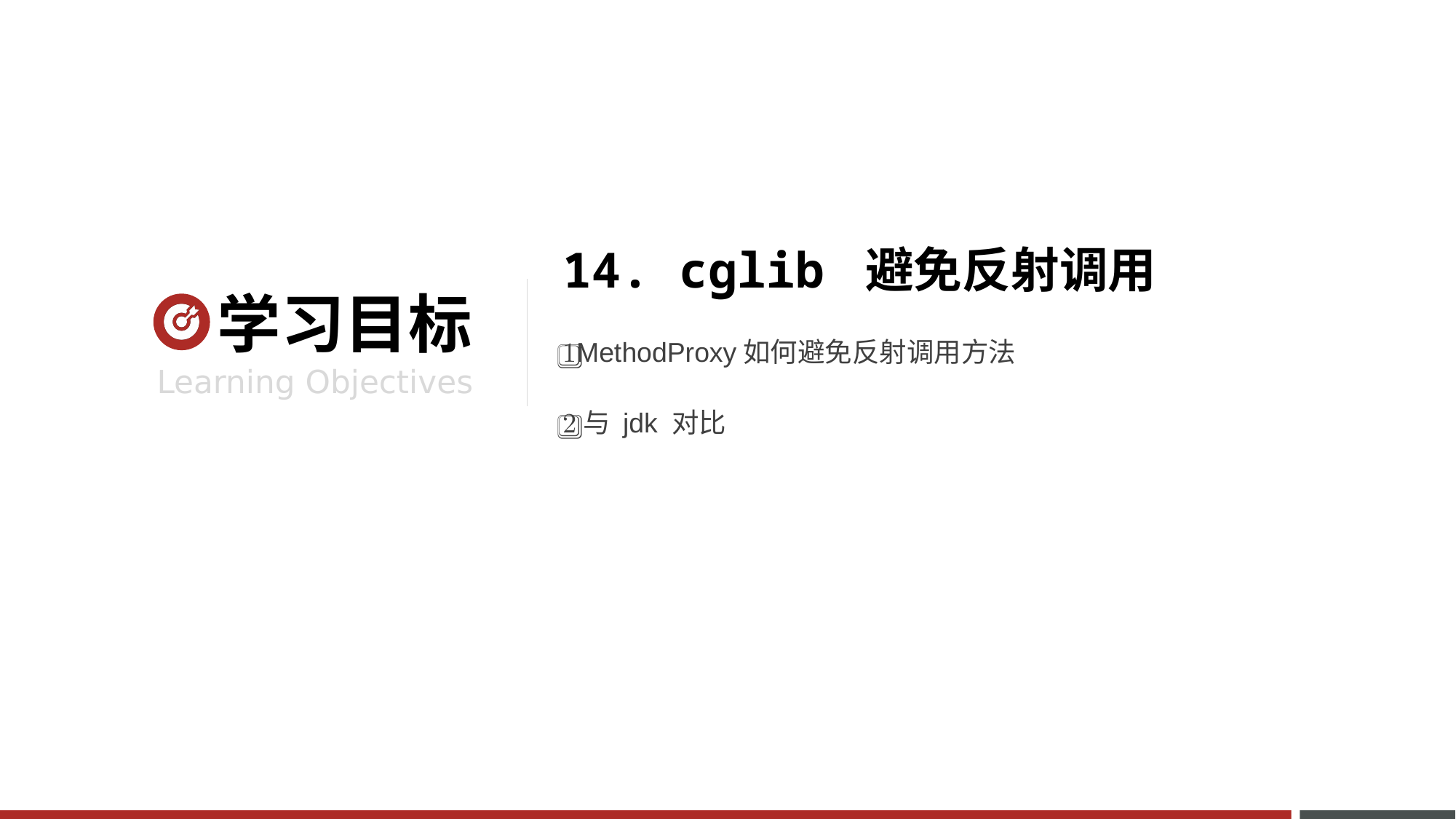

14. cglib 避免反射调用
1️⃣MethodProxy如何避免反射调用方法
2️⃣与 jdk 对比